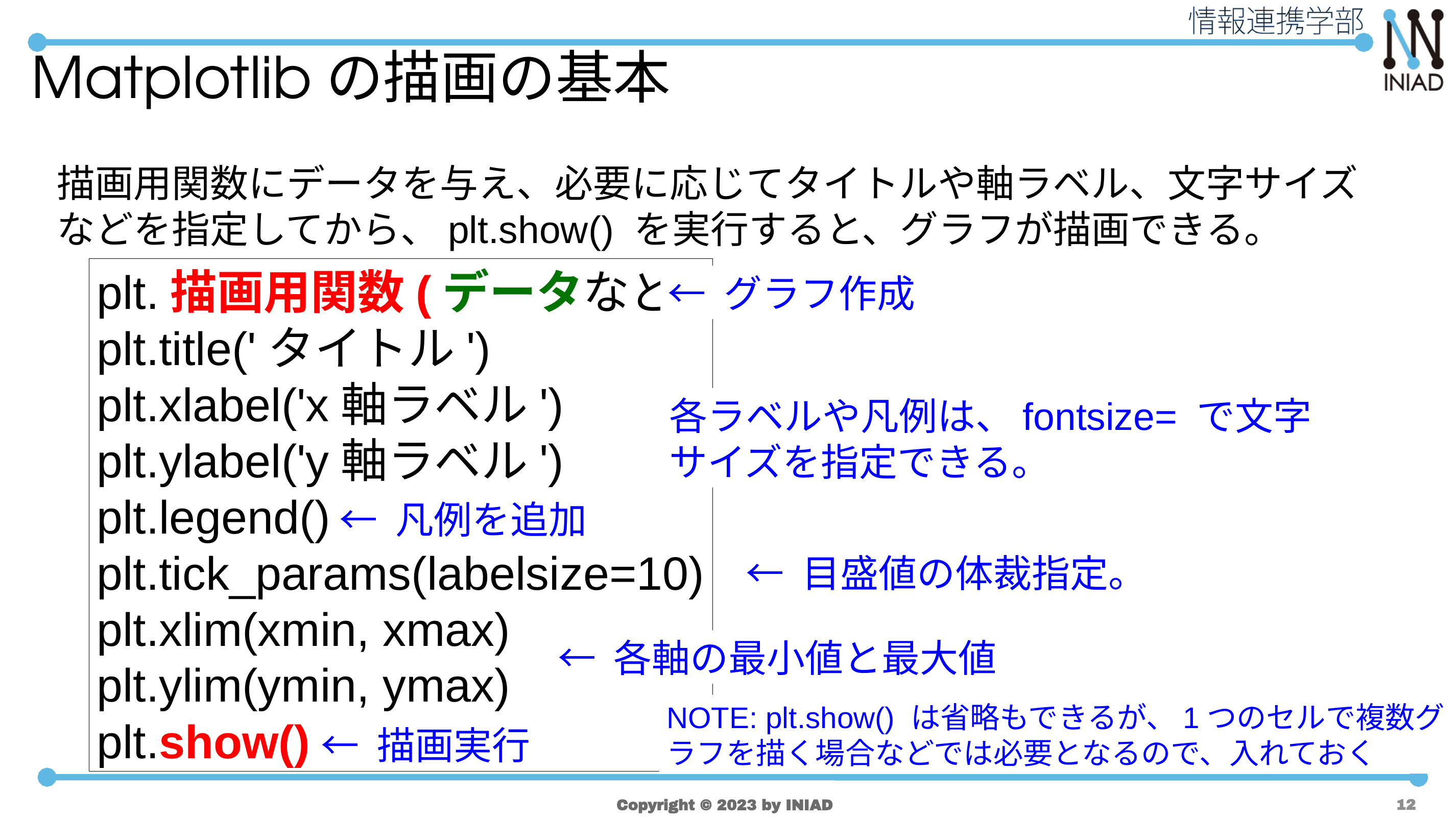

# Matplotlibの描画の基本
描画用関数にデータを与え、必要に応じてタイトルや軸ラベル、文字サイズなどを指定してから、plt.show() を実行すると、グラフが描画できる。
plt.描画用関数(データなど)
plt.title('タイトル')
plt.xlabel('x軸ラベル')
plt.ylabel('y軸ラベル')
plt.legend()
plt.tick_params(labelsize=10)
plt.xlim(xmin, xmax)
plt.ylim(ymin, ymax)
plt.show()
← グラフ作成
各ラベルや凡例は、fontsize= で文字サイズを指定できる。
← 凡例を追加
← 目盛値の体裁指定。
← 各軸の最小値と最大値
NOTE: plt.show() は省略もできるが、1つのセルで複数グラフを描く場合などでは必要となるので、入れておく
← 描画実行
12
Copyright © 2023 by INIAD